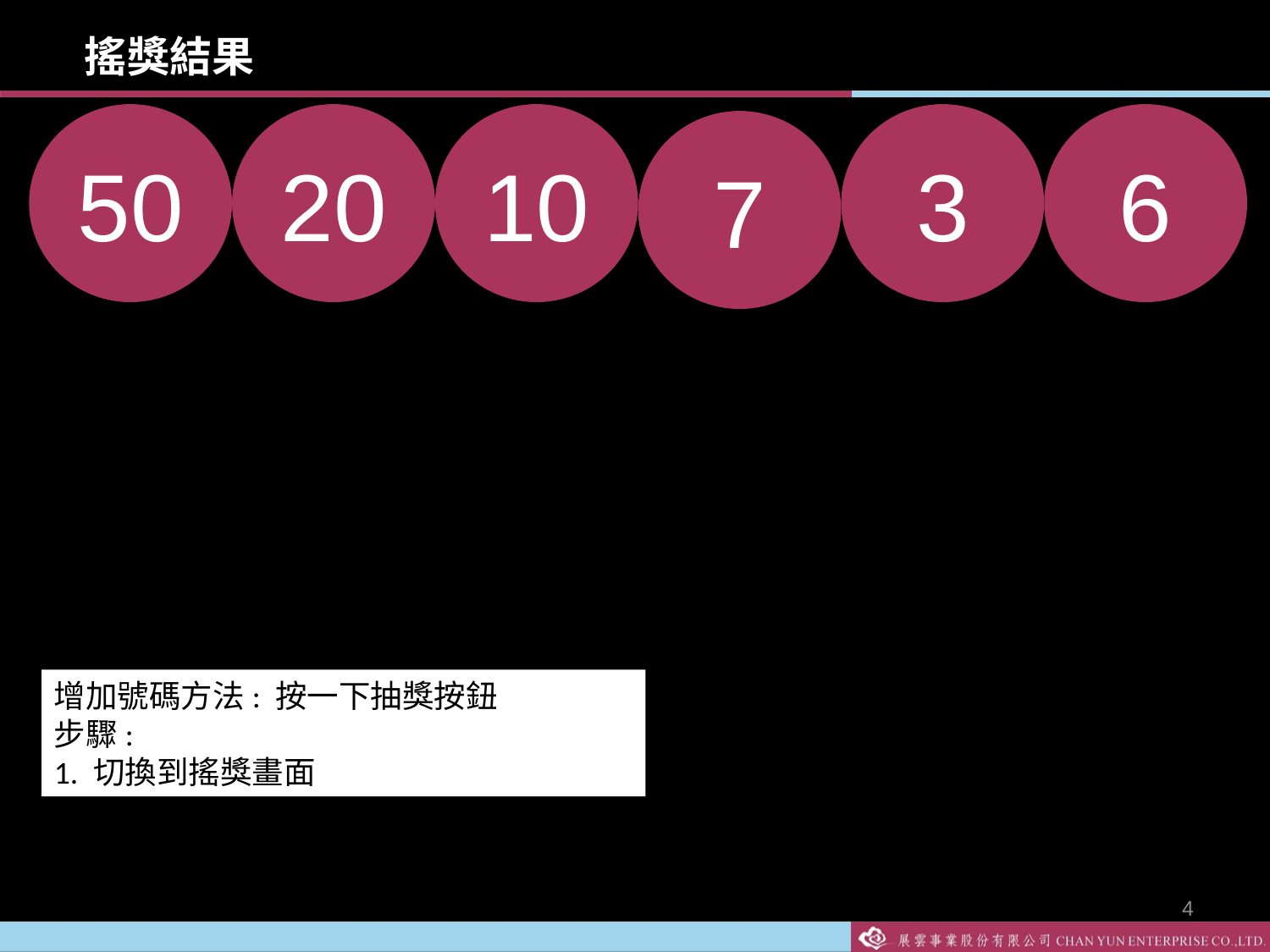

# 搖獎結果
50
20
10
3
6
7
增加號碼方法: 按一下抽獎按鈕
步驟:
1. 切換到搖獎畫面